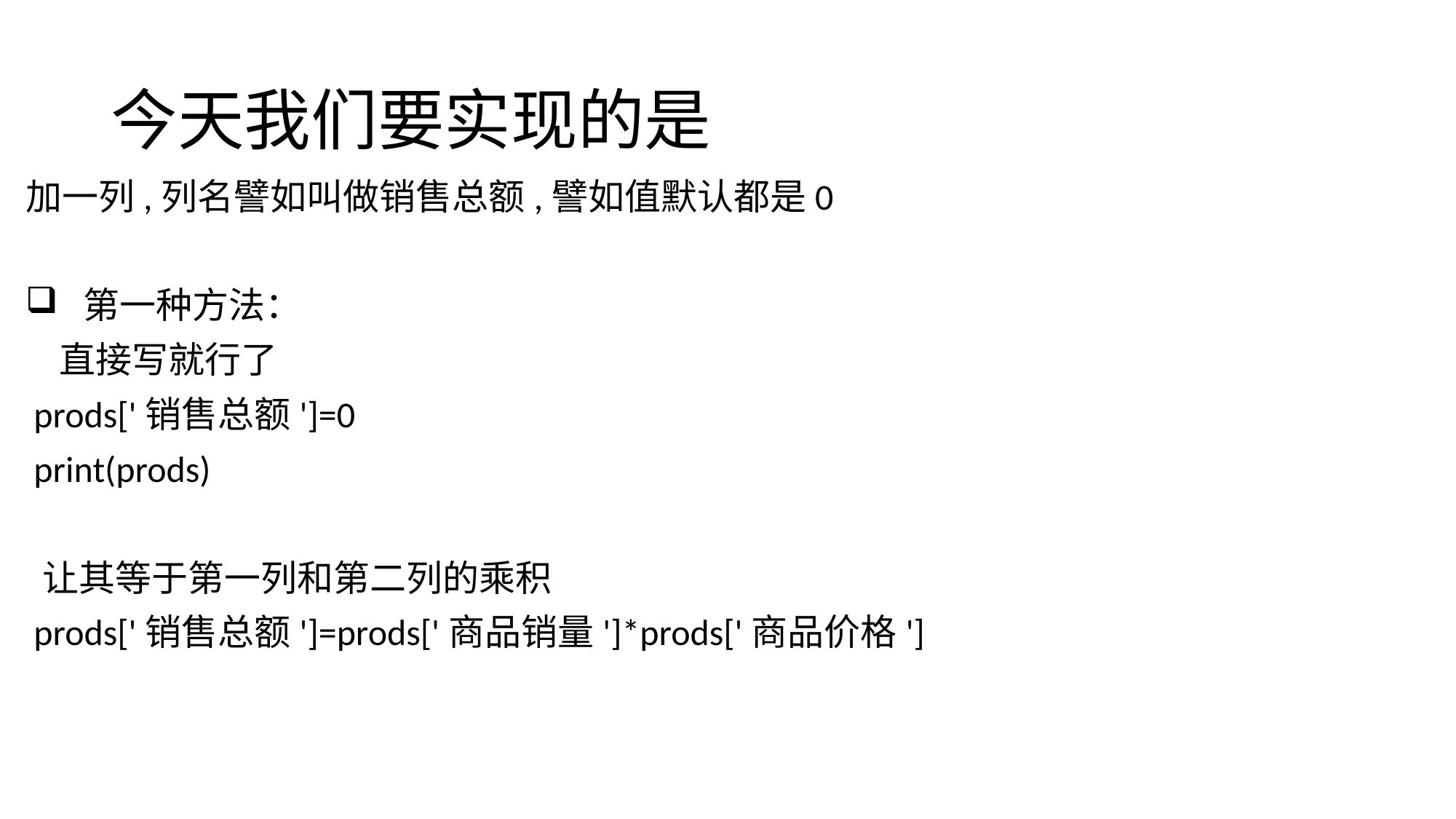

# 今天我们要实现的是
加一列,列名譬如叫做销售总额,譬如值默认都是0

  第一种方法：
   直接写就行了
 prods['销售总额']=0
 print(prods)

 让其等于第一列和第二列的乘积
 prods['销售总额']=prods['商品销量']*prods['商品价格']